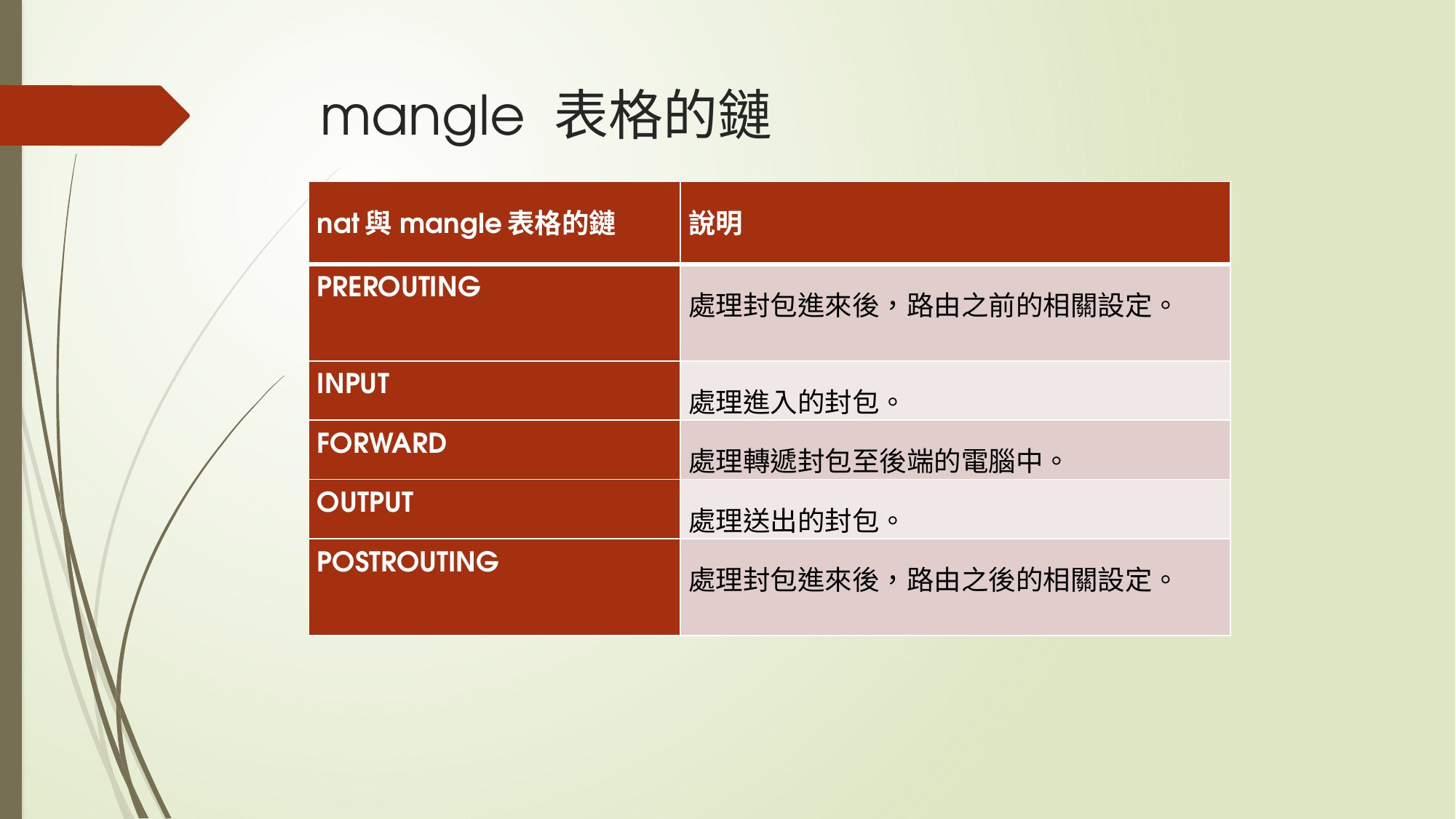

# mangle 表格的鏈
| nat與mangle表格的鏈 | 說明 |
| --- | --- |
| PREROUTING | 處理封包進來後，路由之前的相關設定。 |
| INPUT | 處理進入的封包。 |
| FORWARD | 處理轉遞封包至後端的電腦中。 |
| OUTPUT | 處理送出的封包。 |
| POSTROUTING | 處理封包進來後，路由之後的相關設定。 |